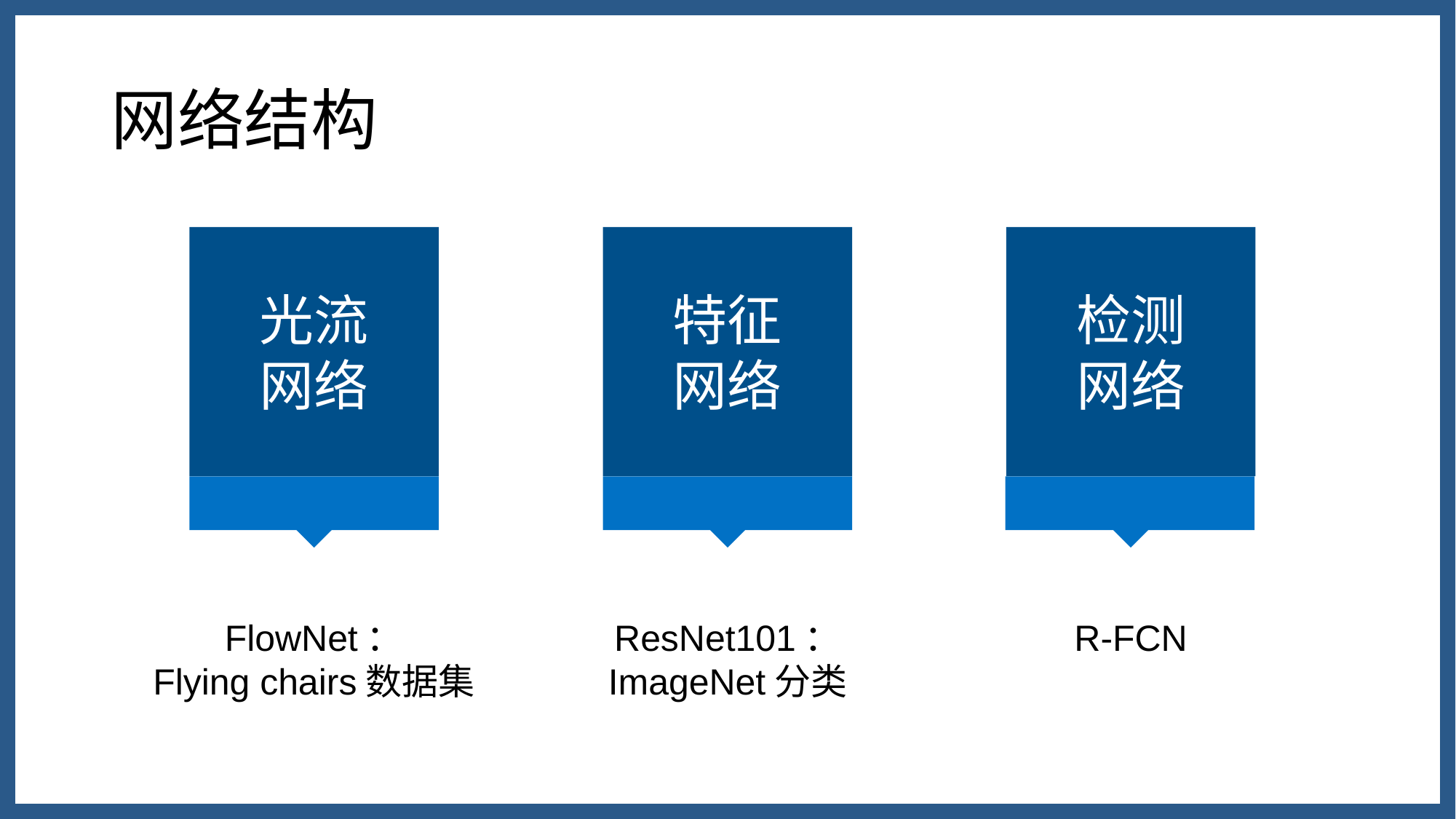

# 网络结构
光流
网络
特征
网络
检测
网络

FlowNet：
Flying chairs数据集
ResNet101：
ImageNet分类
R-FCN